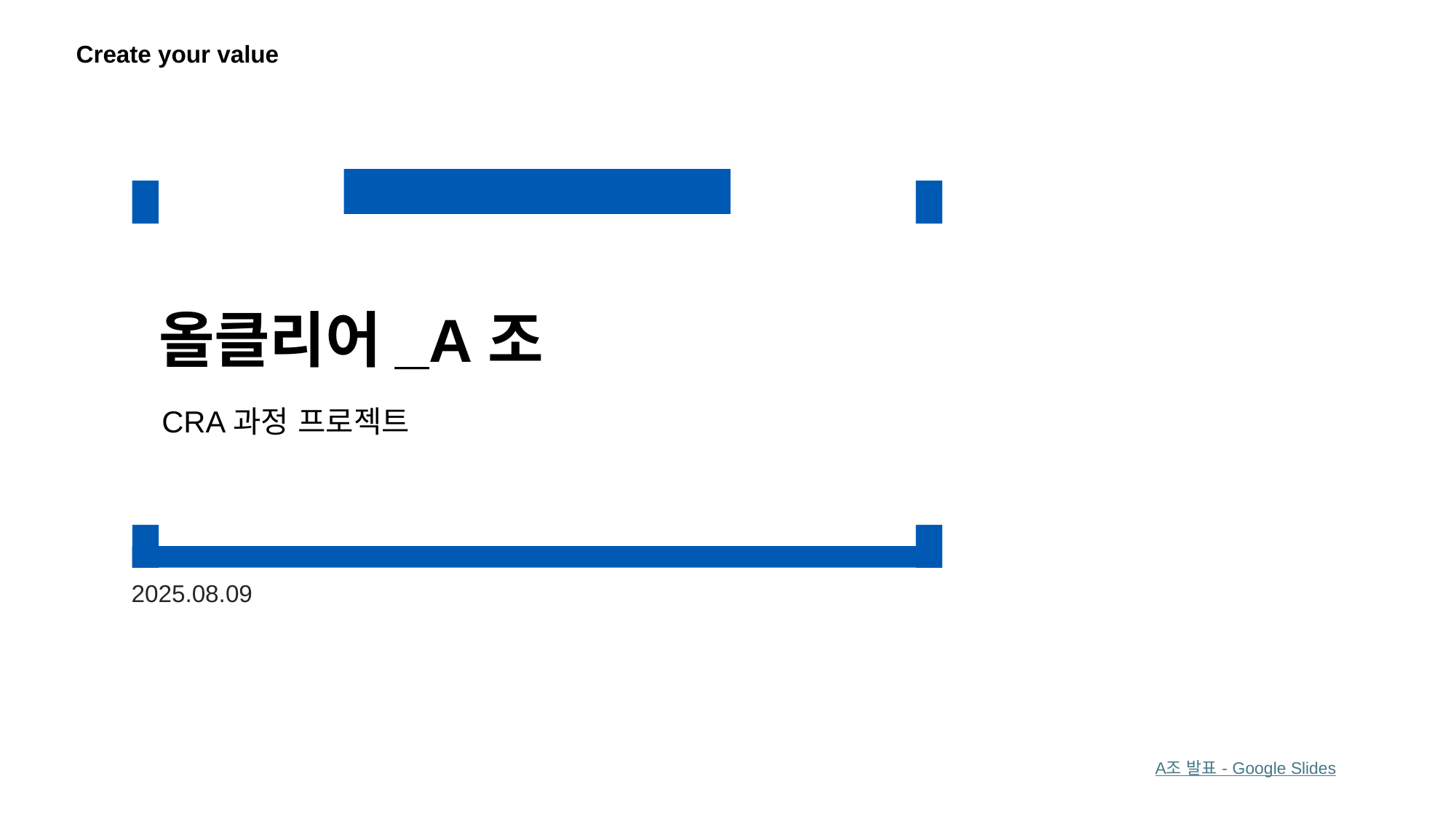

올클리어_A조
CRA과정 프로젝트
2025.08.09
A조 발표 - Google Slides